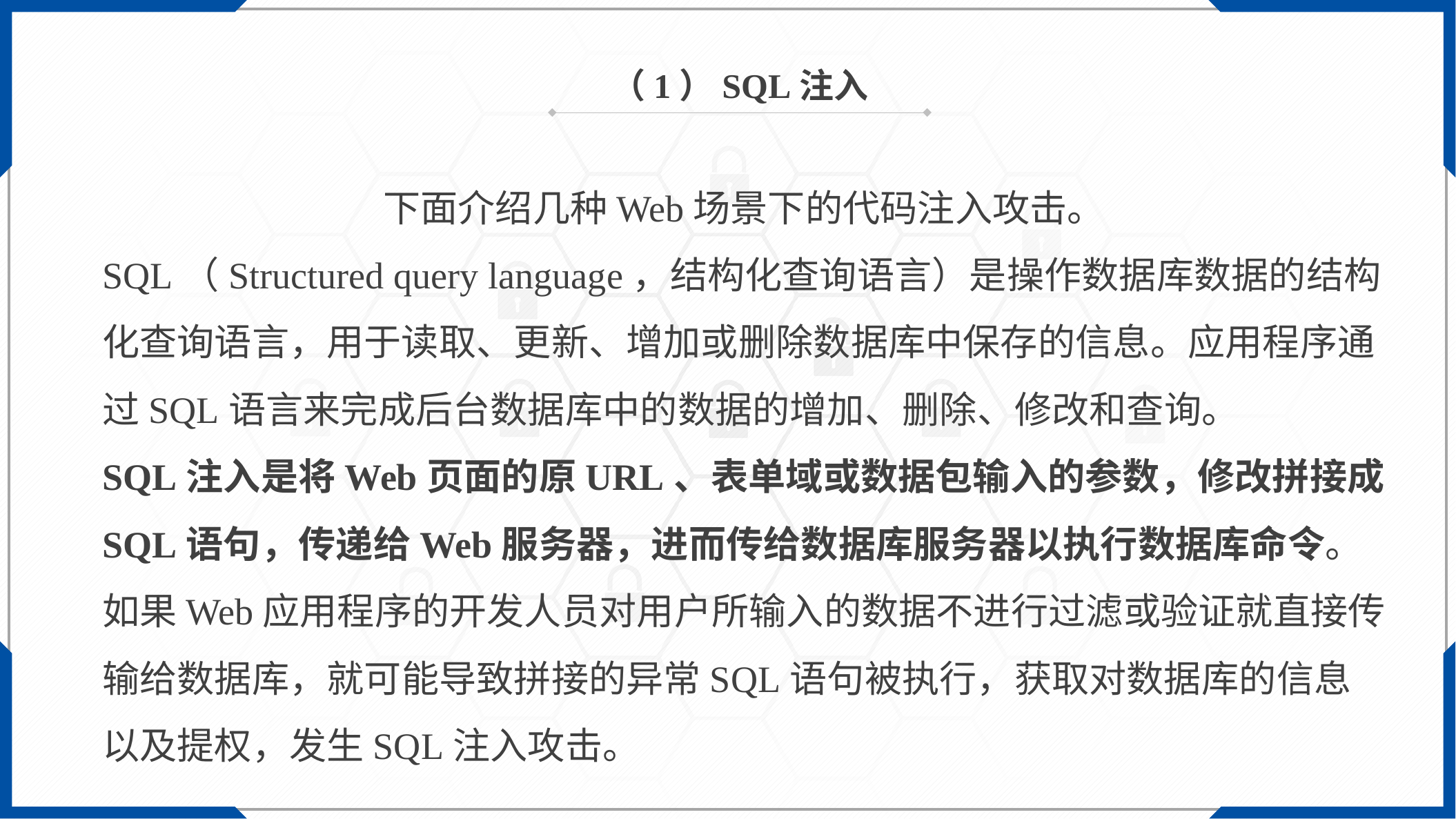

（1）SQL注入
下面介绍几种Web场景下的代码注入攻击。
SQL（Structured query language，结构化查询语言）是操作数据库数据的结构化查询语言，用于读取、更新、增加或删除数据库中保存的信息。应用程序通过SQL语言来完成后台数据库中的数据的增加、删除、修改和查询。
SQL注入是将Web页面的原URL、表单域或数据包输入的参数，修改拼接成SQL语句，传递给Web服务器，进而传给数据库服务器以执行数据库命令。
如果Web应用程序的开发人员对用户所输入的数据不进行过滤或验证就直接传输给数据库，就可能导致拼接的异常SQL语句被执行，获取对数据库的信息以及提权，发生SQL注入攻击。